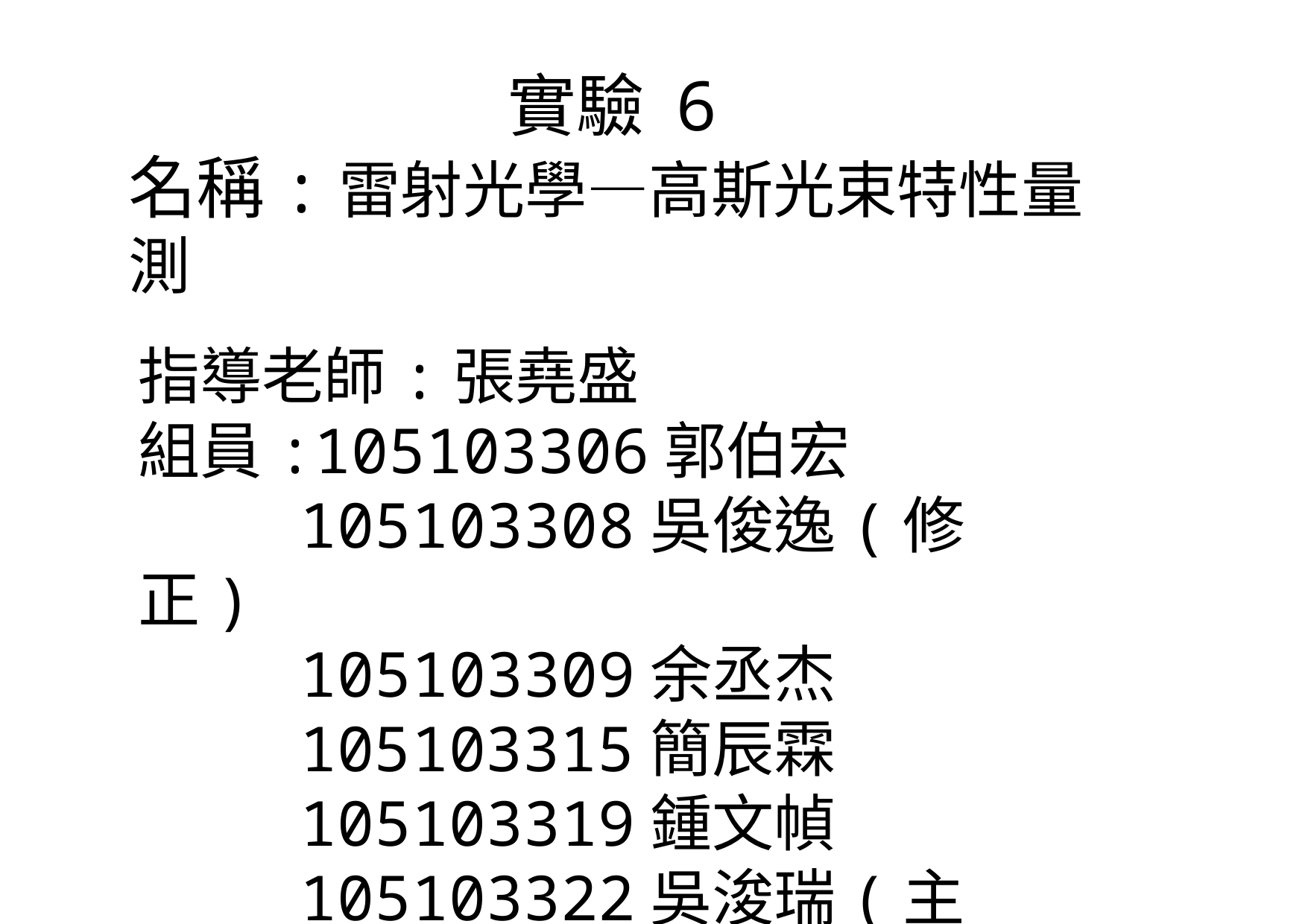

實驗 6
名稱:雷射光學—高斯光束特性量測
指導老師:張堯盛
組員:105103306郭伯宏
     　105103308吳俊逸(修正)
     　105103309余丞杰
  　   105103315簡辰霖
     　105103319鍾文幀
     　105103322吳浚瑞(主筆)